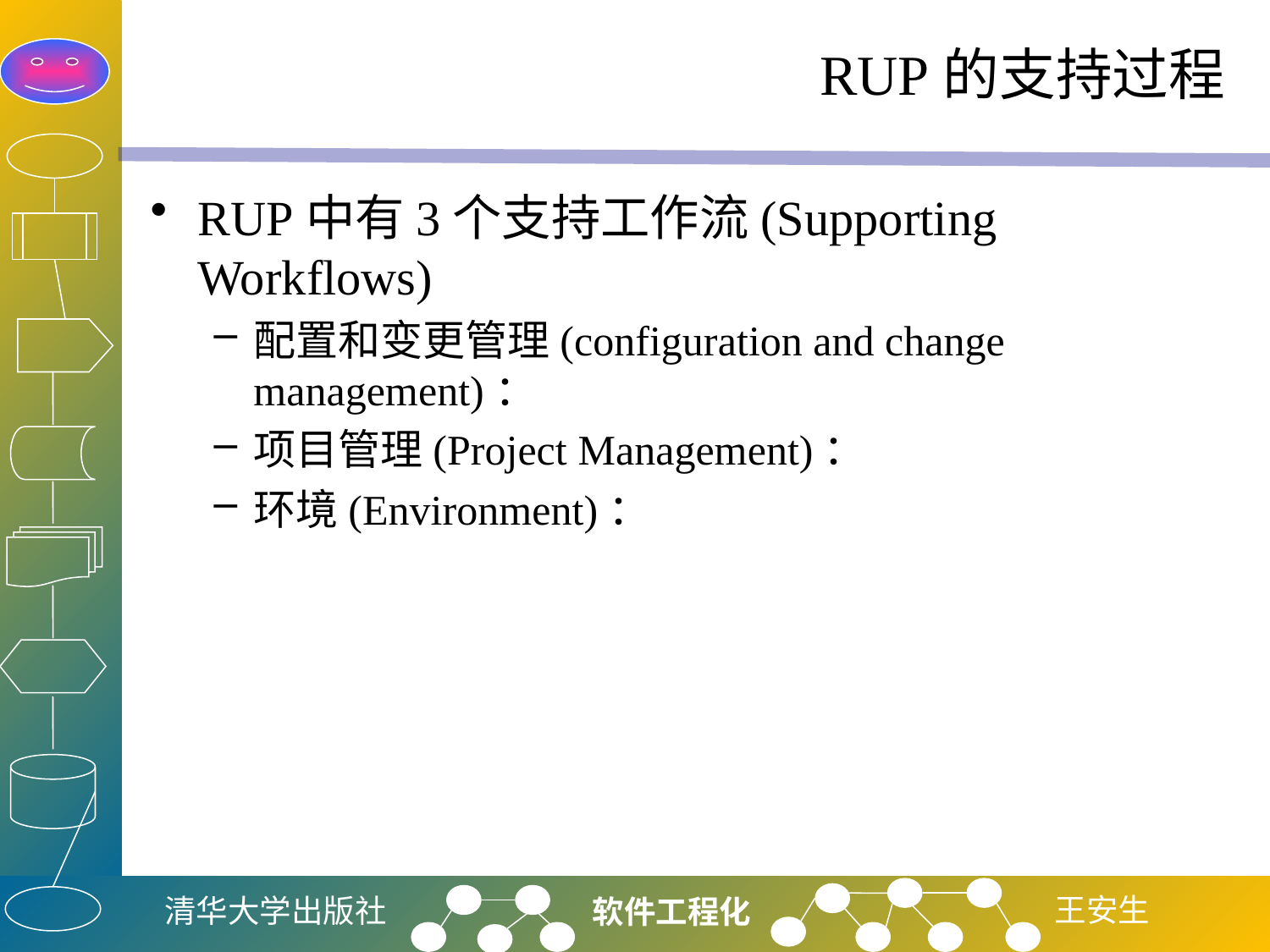

# RUP的支持过程
RUP中有3个支持工作流(Supporting Workflows)
配置和变更管理(configuration and change management)：
项目管理(Project Management)：
环境(Environment)：